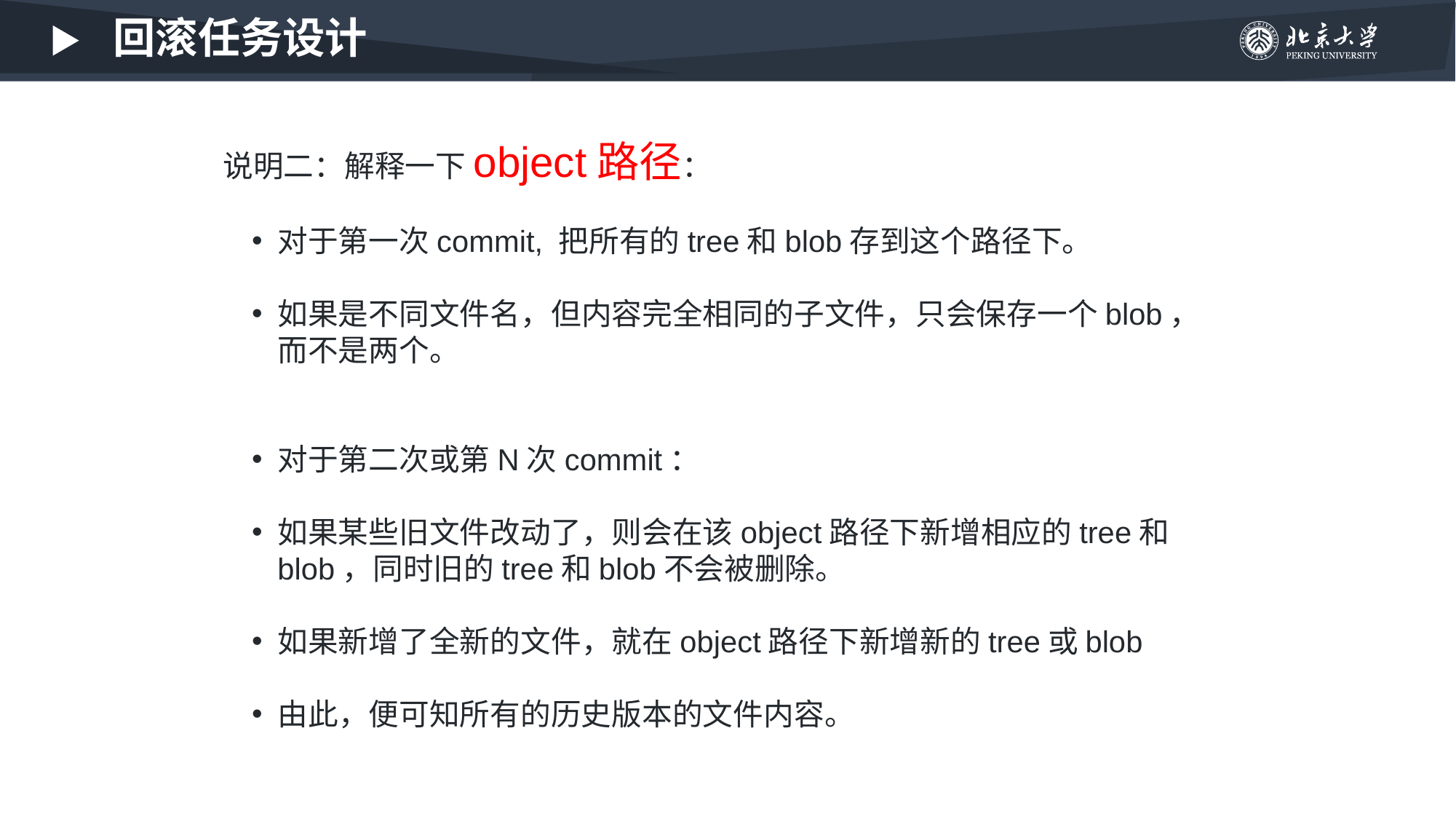

回滚任务设计
说明二：解释一下object路径：

对于第一次commit, 把所有的tree和blob存到这个路径下。

如果是不同文件名，但内容完全相同的子文件，只会保存一个blob，而不是两个。

对于第二次或第N次commit：

如果某些旧文件改动了，则会在该object路径下新增相应的tree和blob，同时旧的tree和blob不会被删除。

如果新增了全新的文件，就在object路径下新增新的tree或blob

由此，便可知所有的历史版本的文件内容。